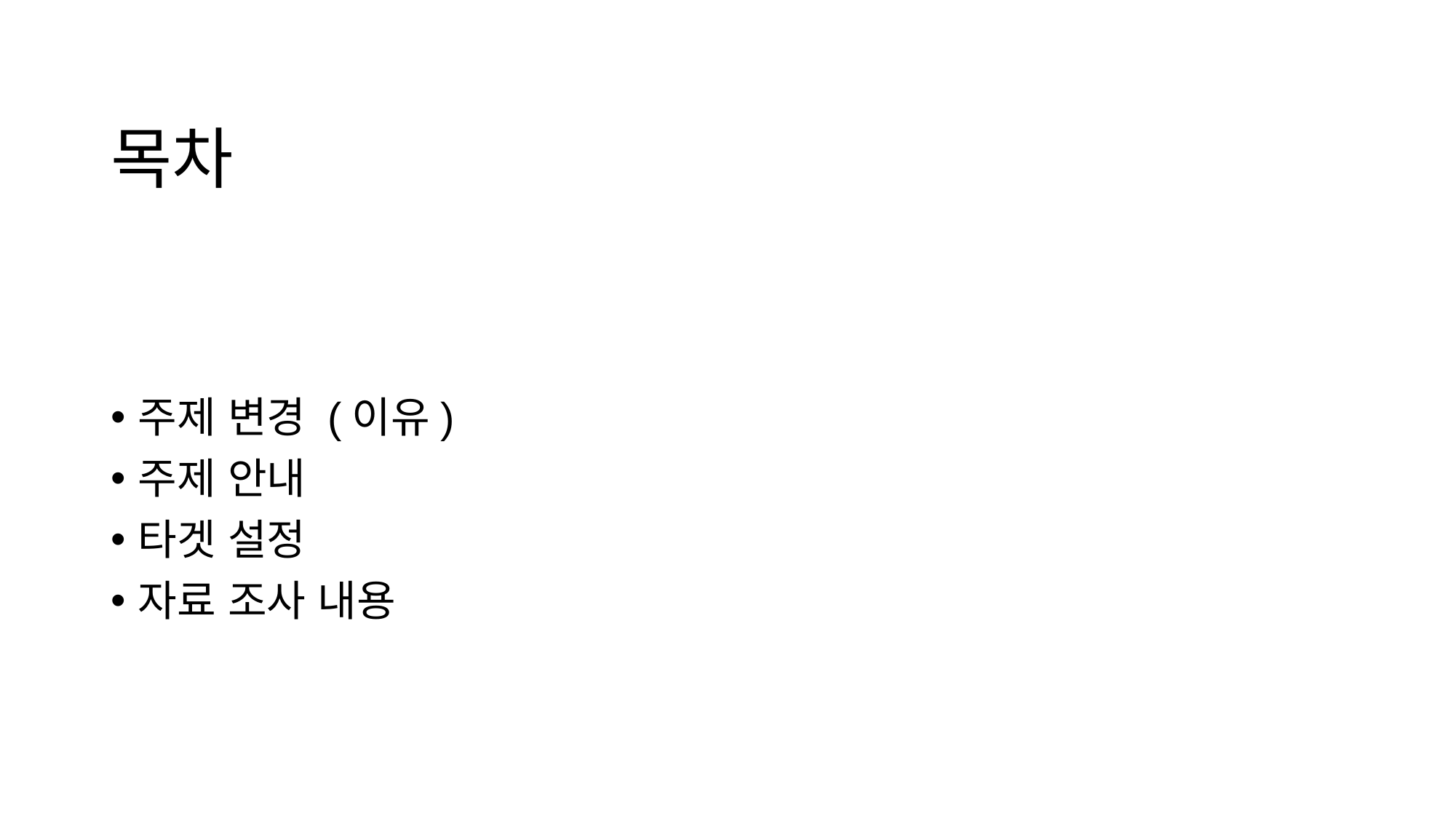

# 목차

주제 변경 (이유)
주제 안내
타겟 설정
자료 조사 내용